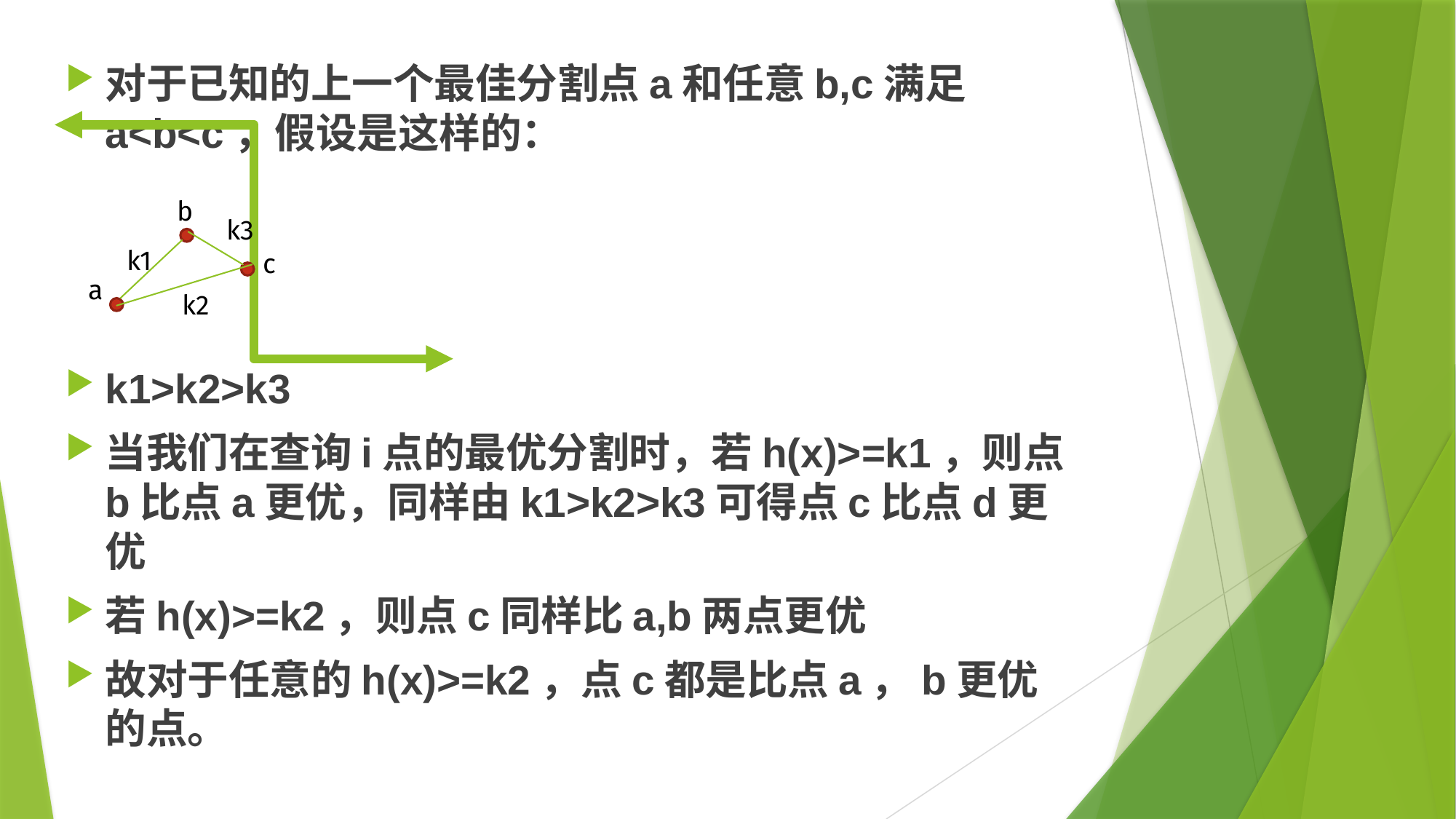

对于已知的上一个最佳分割点a和任意b,c满足a<b<c，假设是这样的：

k1>k2>k3
当我们在查询i点的最优分割时，若h(x)>=k1，则点b比点a更优，同样由k1>k2>k3可得点c比点d更优
若h(x)>=k2，则点c同样比a,b两点更优
故对于任意的h(x)>=k2，点c都是比点a，b更优的点。
b

c

a

k3
k1
k2